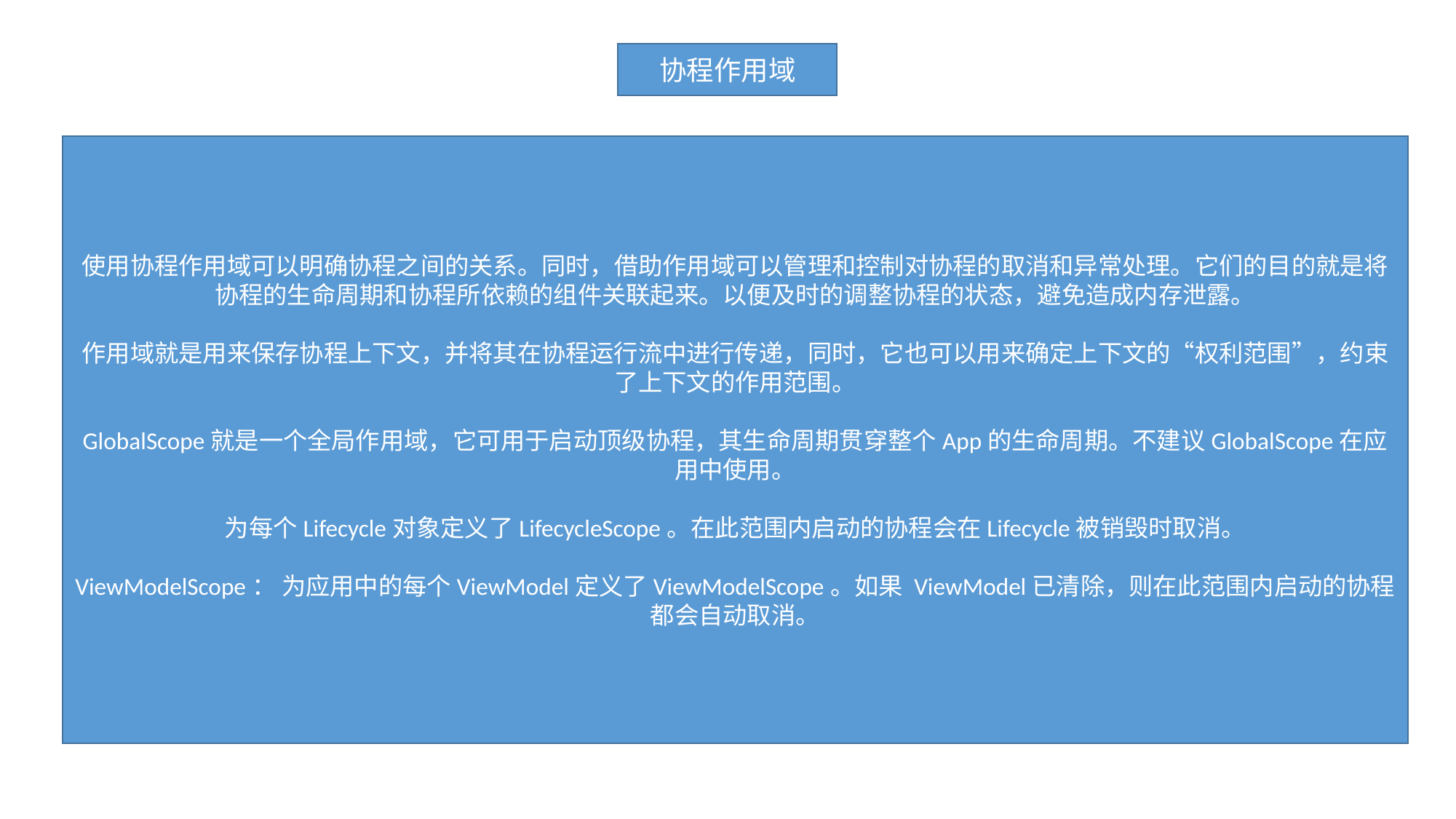

协程作用域
使用协程作用域可以明确协程之间的关系。同时，借助作用域可以管理和控制对协程的取消和异常处理。它们的目的就是将协程的生命周期和协程所依赖的组件关联起来。以便及时的调整协程的状态，避免造成内存泄露。

作用域就是用来保存协程上下文，并将其在协程运行流中进行传递，同时，它也可以用来确定上下文的“权利范围”，约束了上下文的作用范围。

GlobalScope就是一个全局作用域，它可用于启动顶级协程，其生命周期贯穿整个App的生命周期。不建议GlobalScope在应用中使用。

为每个Lifecycle对象定义了LifecycleScope。在此范围内启动的协程会在Lifecycle被销毁时取消。

ViewModelScope： 为应用中的每个ViewModel定义了ViewModelScope。如果 ViewModel已清除，则在此范围内启动的协程都会自动取消。